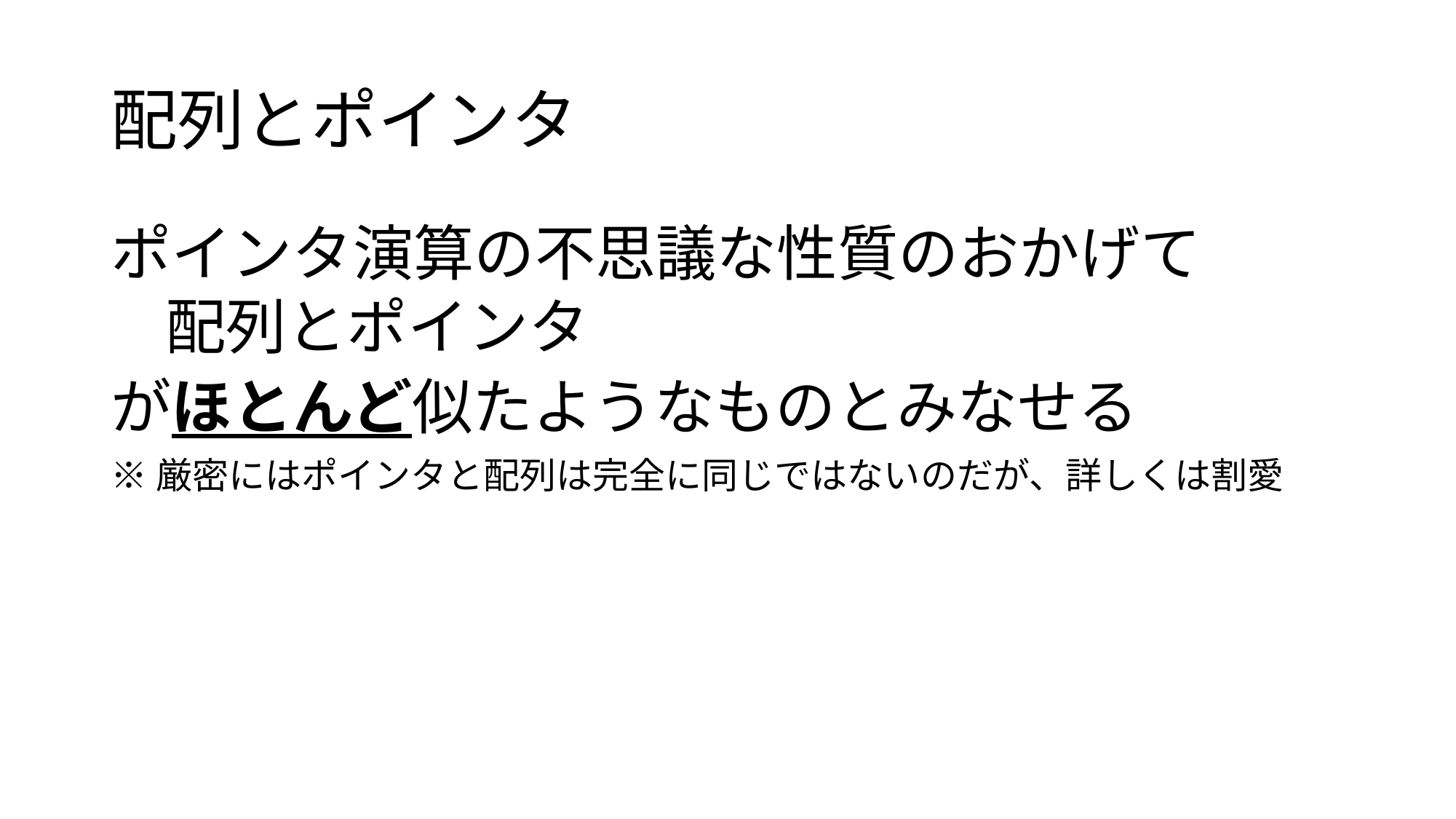

# 配列とポインタ
ポインタ演算の不思議な性質のおかげて
配列とポインタ
がほとんど似たようなものとみなせる
※厳密にはポインタと配列は完全に同じではないのだが、詳しくは割愛